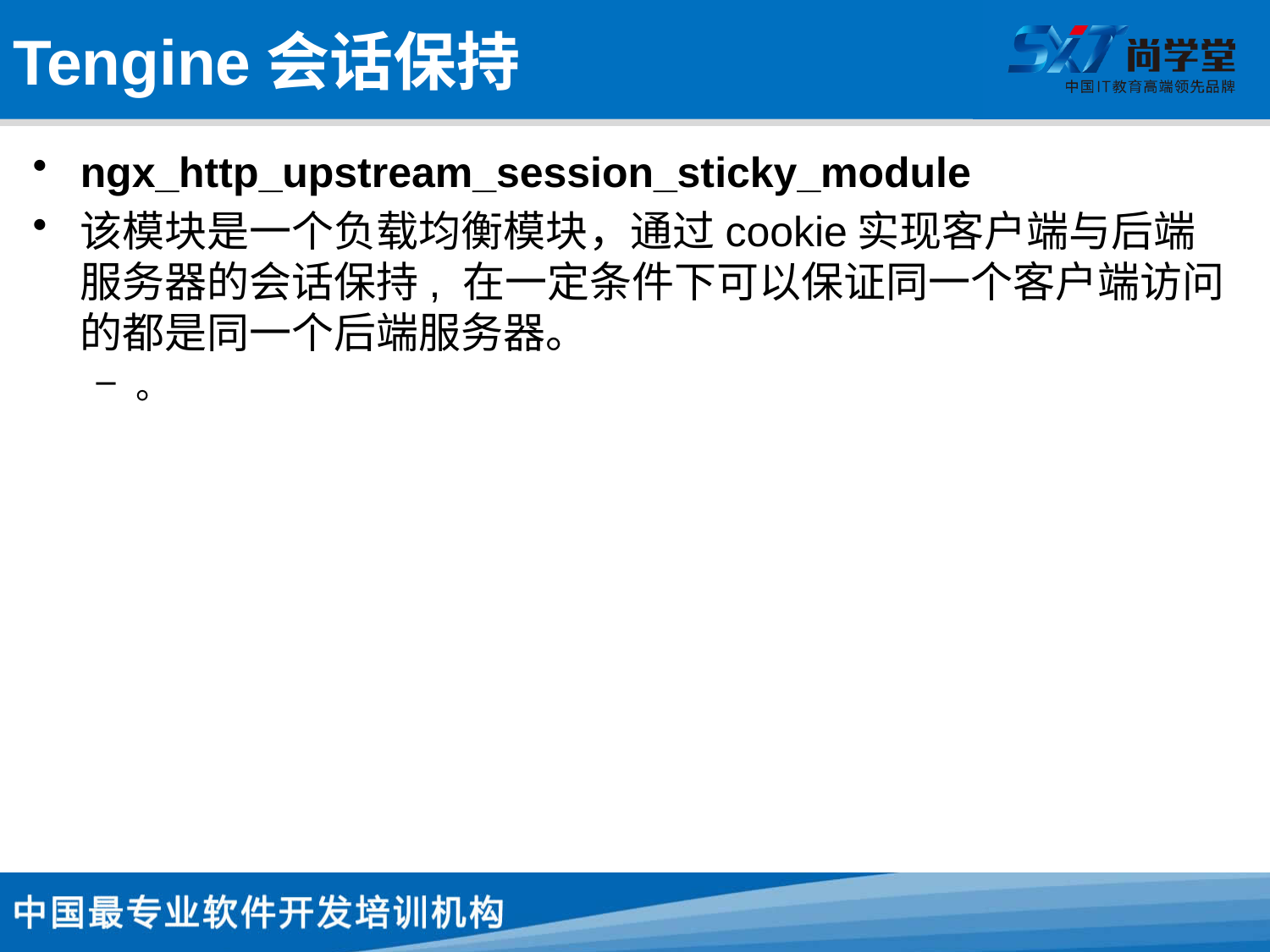

# Tengine会话保持
ngx_http_upstream_session_sticky_module
该模块是一个负载均衡模块，通过cookie实现客户端与后端服务器的会话保持, 在一定条件下可以保证同一个客户端访问的都是同一个后端服务器。
。